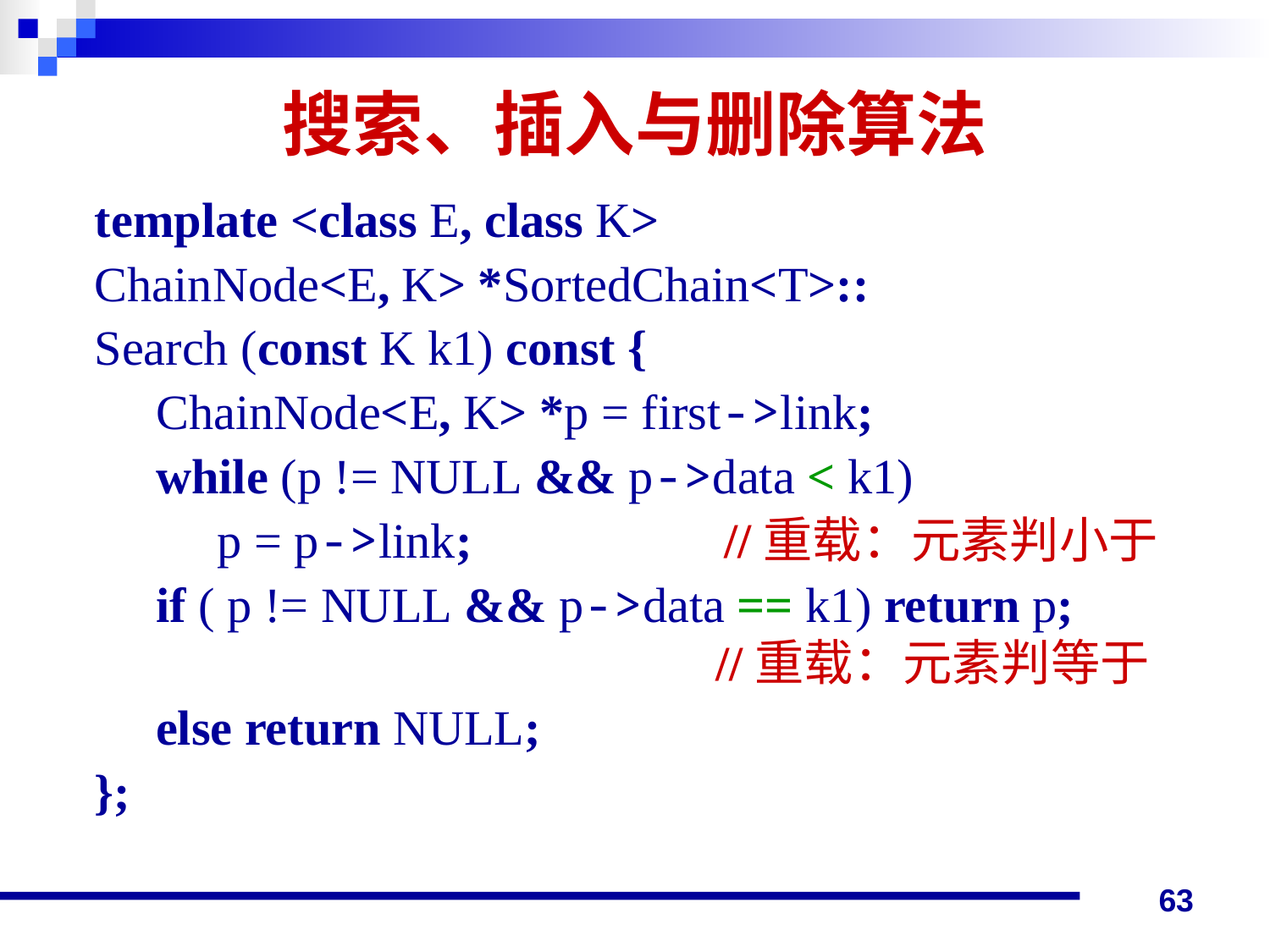

# 搜索、插入与删除算法
template <class E, class K>
ChainNode<E, K> *SortedChain<T>::
Search (const K k1) const {
     ChainNode<E, K> *p = first->link;
     while (p != NULL && p->data < k1)
          p = p->link;		      //重载：元素判小于
     if ( p != NULL && p->data == k1) return p;			                          //重载：元素判等于
     else return NULL;
};
63